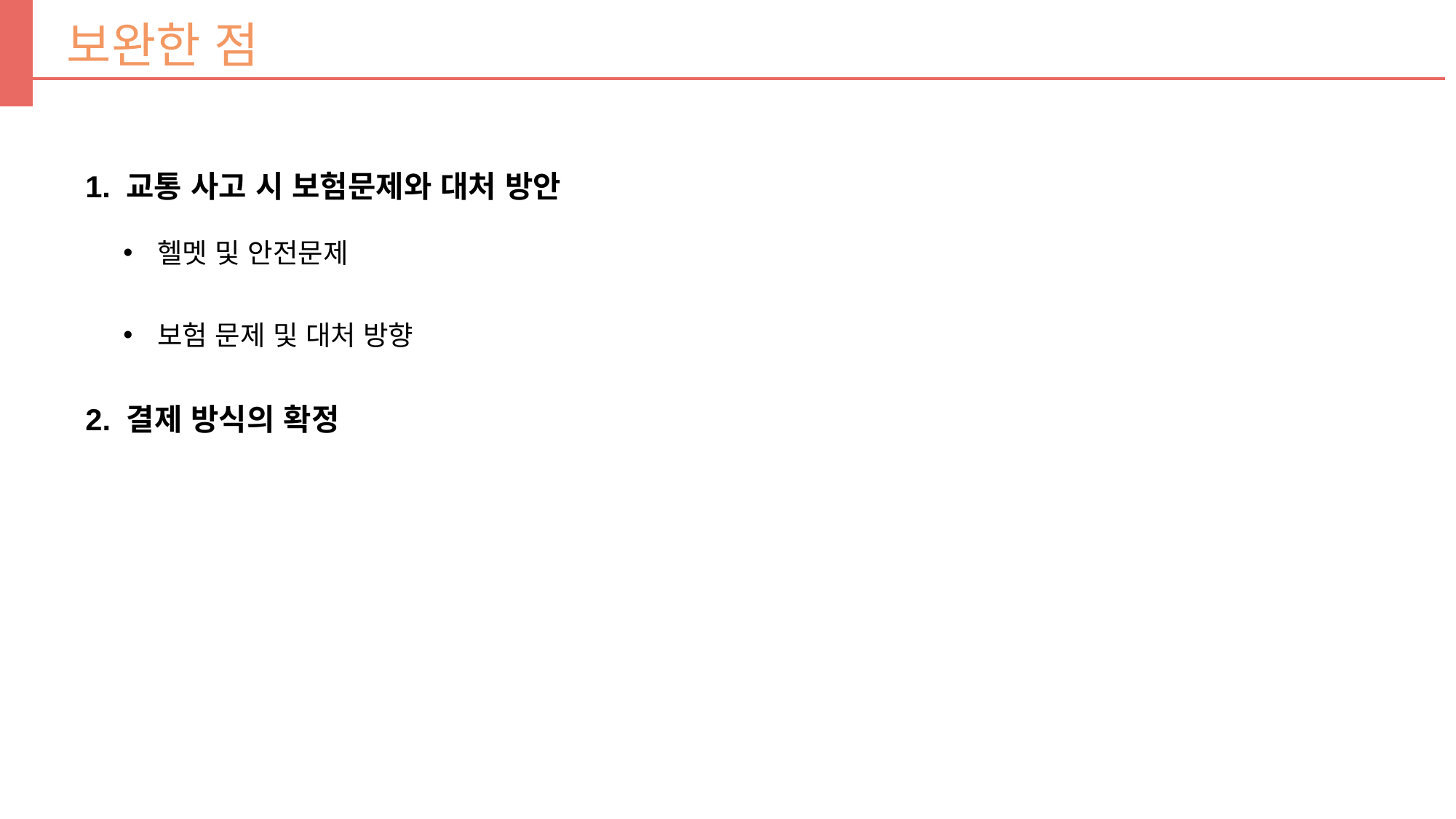

보완한 점
1. 교통 사고 시 보험문제와 대처 방안
헬멧 및 안전문제
보험 문제 및 대처 방향
2. 결제 방식의 확정